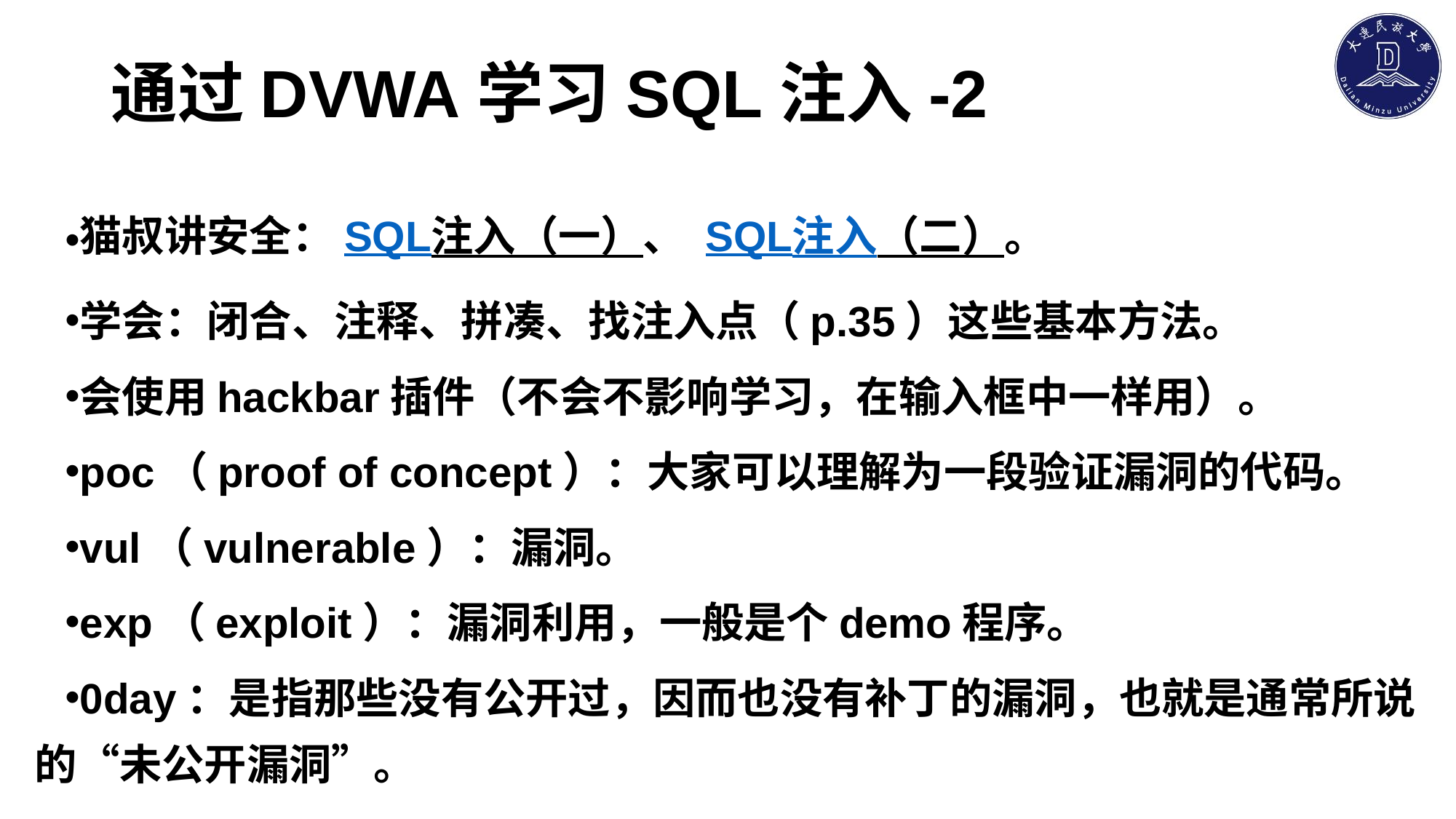

# 通过DVWA学习SQL注入-2
猫叔讲安全：SQL注入（一）、 SQL注入（二）。
学会：闭合、注释、拼凑、找注入点（p.35）这些基本方法。
会使用hackbar插件（不会不影响学习，在输入框中一样用）。
poc（proof of concept）：大家可以理解为一段验证漏洞的代码。
vul（vulnerable）：漏洞。
exp（exploit）：漏洞利用，一般是个demo程序。
0day：是指那些没有公开过，因而也没有补丁的漏洞，也就是通常所说的“未公开漏洞”。